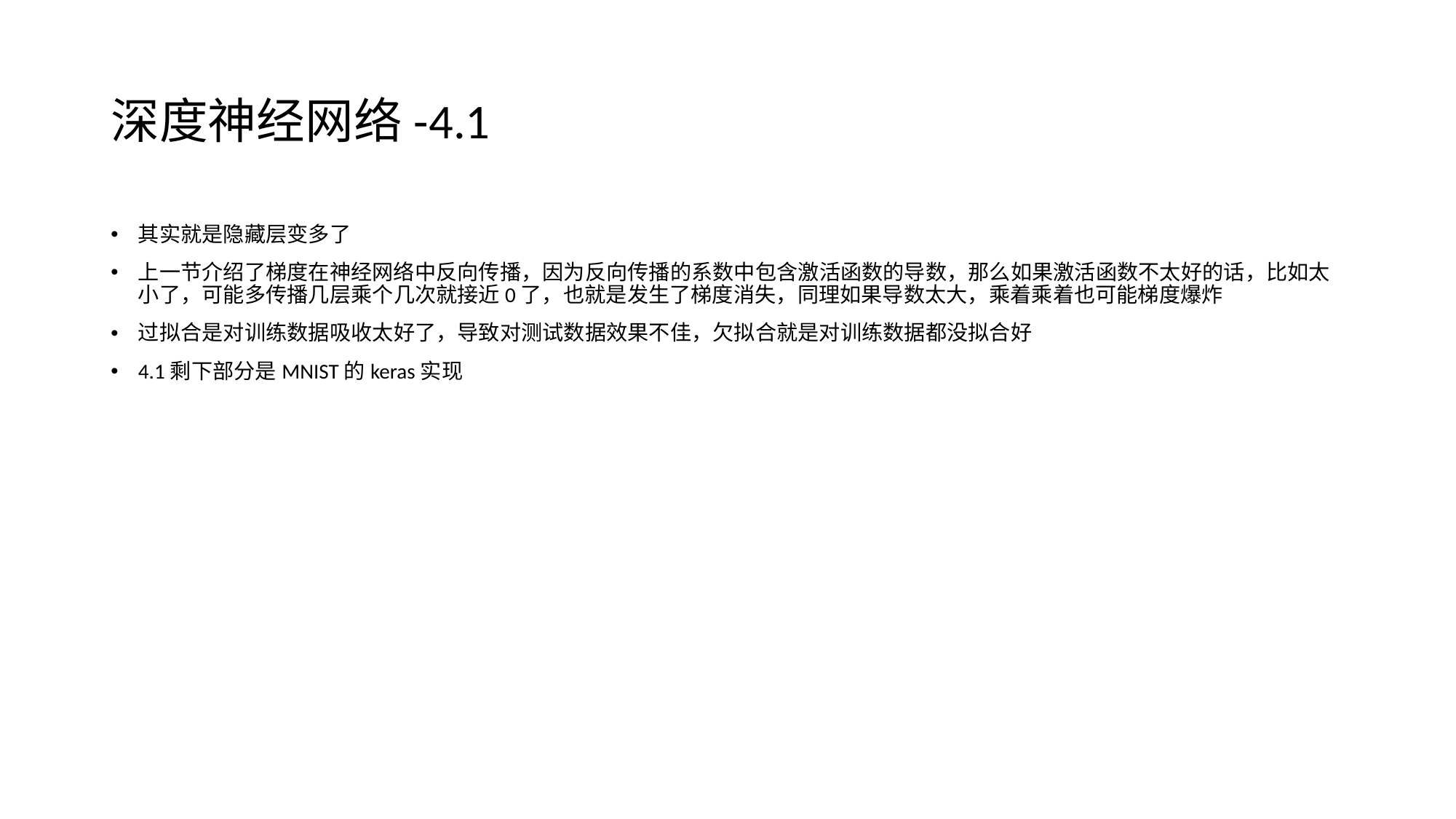

# 深度神经网络-4.1
其实就是隐藏层变多了
上一节介绍了梯度在神经网络中反向传播，因为反向传播的系数中包含激活函数的导数，那么如果激活函数不太好的话，比如太小了，可能多传播几层乘个几次就接近0了，也就是发生了梯度消失，同理如果导数太大，乘着乘着也可能梯度爆炸
过拟合是对训练数据吸收太好了，导致对测试数据效果不佳，欠拟合就是对训练数据都没拟合好
4.1剩下部分是MNIST的keras实现